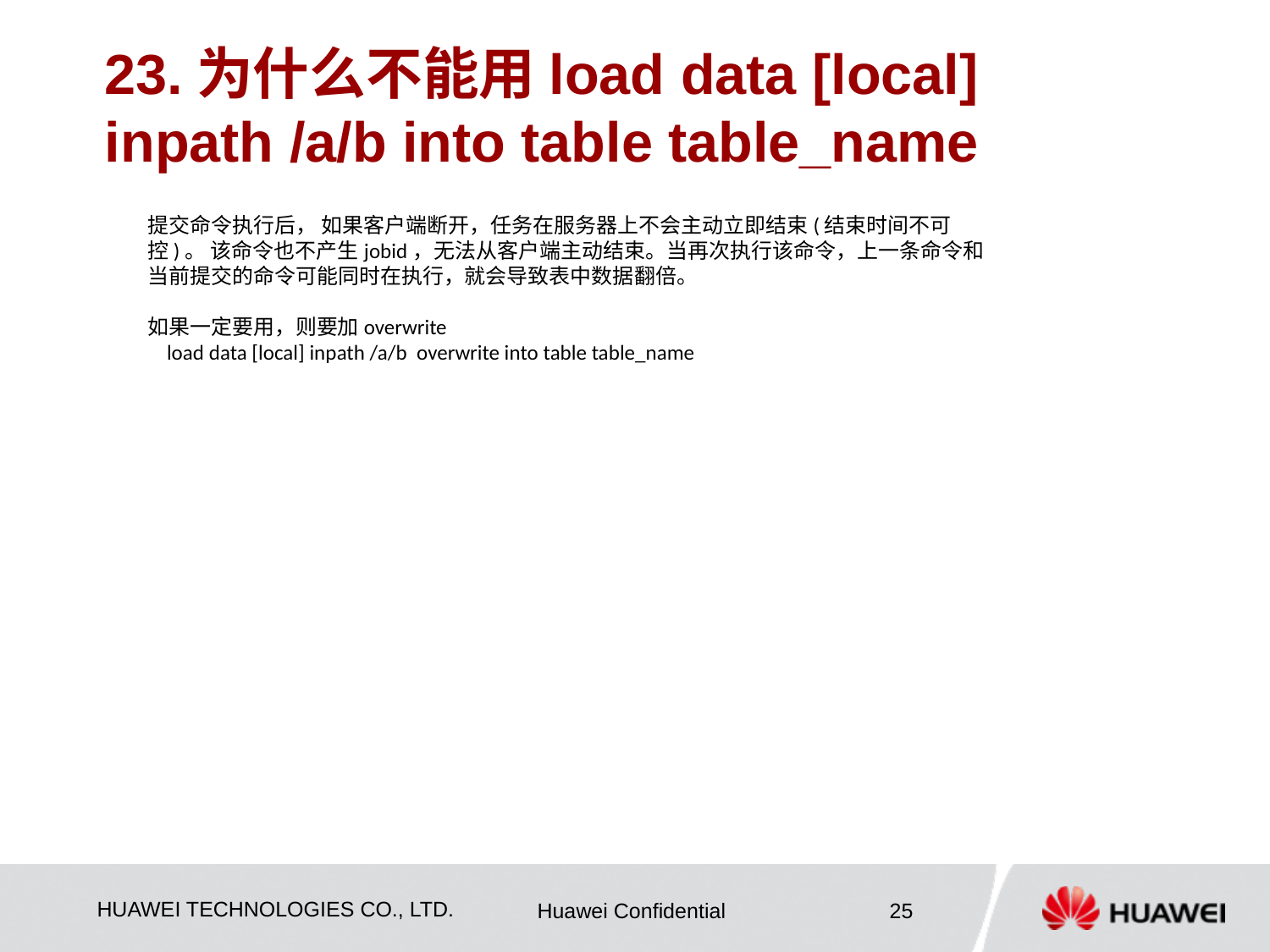

# 23.为什么不能用load data [local] inpath /a/b into table table_name
提交命令执行后， 如果客户端断开，任务在服务器上不会主动立即结束(结束时间不可控)。 该命令也不产生jobid，无法从客户端主动结束。当再次执行该命令，上一条命令和当前提交的命令可能同时在执行，就会导致表中数据翻倍。

如果一定要用，则要加overwrite
    load data [local] inpath /a/b  overwrite into table table_name